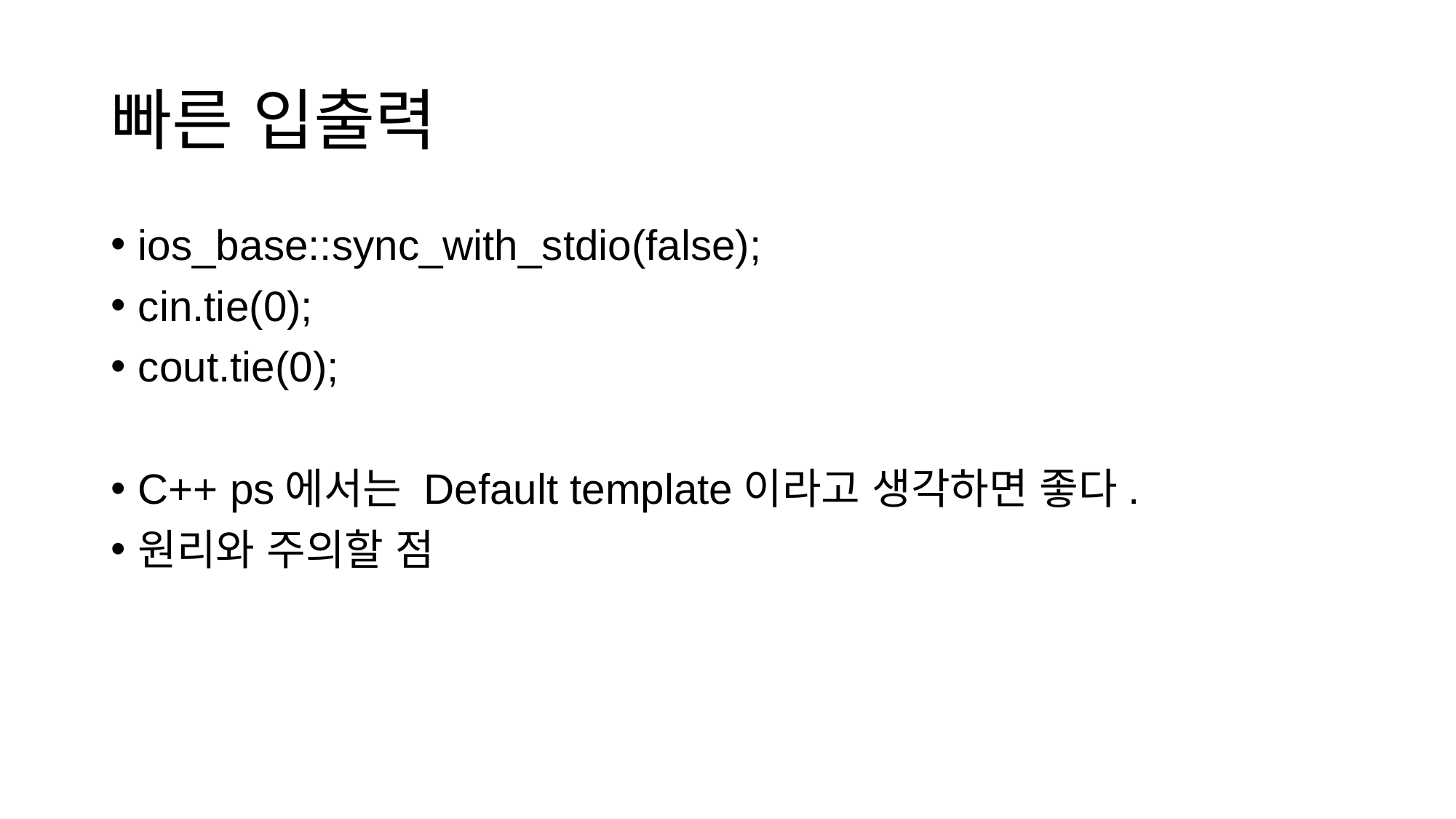

# 빠른 입출력
ios_base::sync_with_stdio(false);
cin.tie(0);
cout.tie(0);

C++ ps에서는 Default template이라고 생각하면 좋다.
원리와 주의할 점